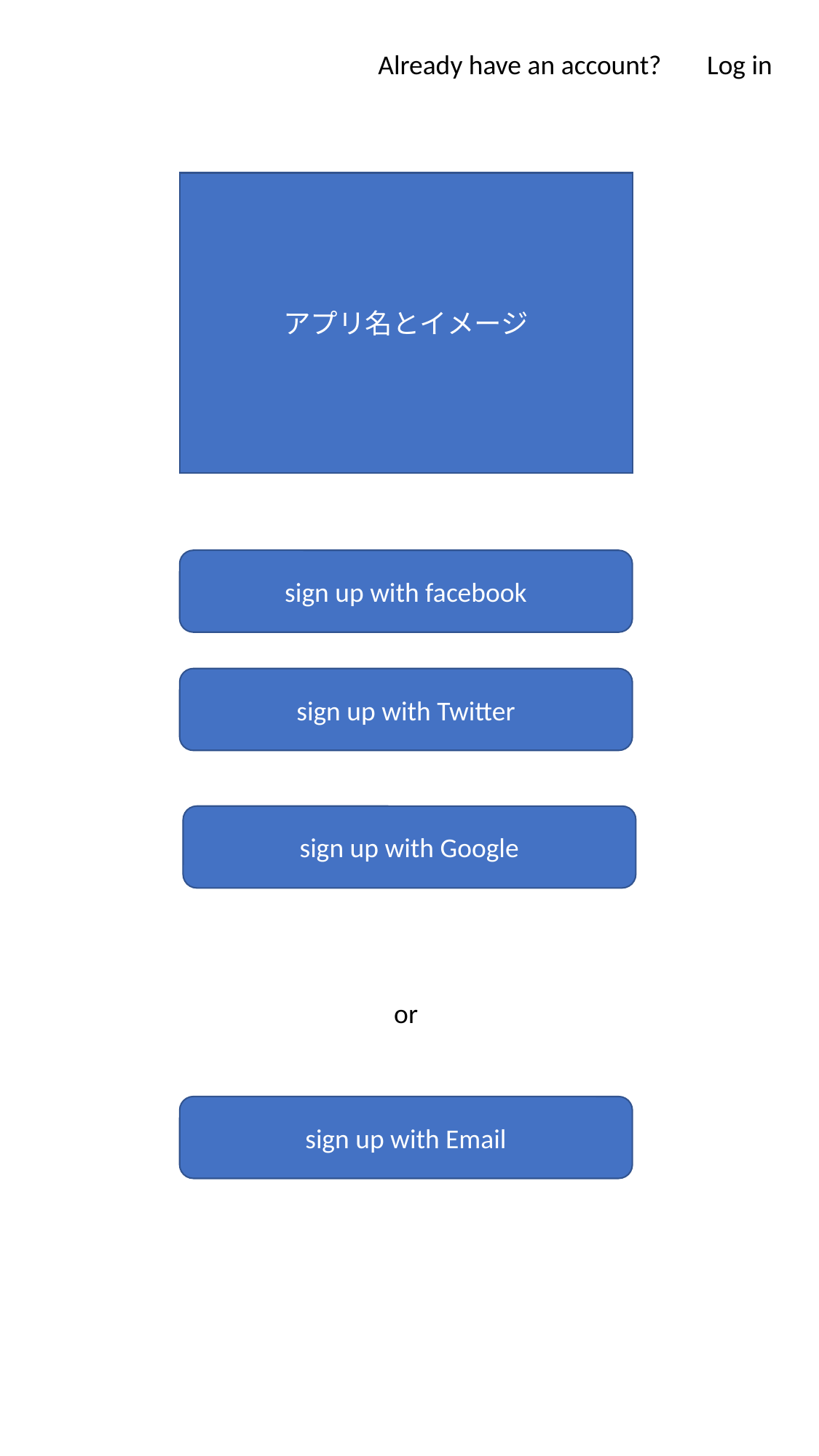

Already have an account?
Log in
アプリ名とイメージ
sign up with facebook
sign up with Twitter
sign up with Google
or
sign up with Email